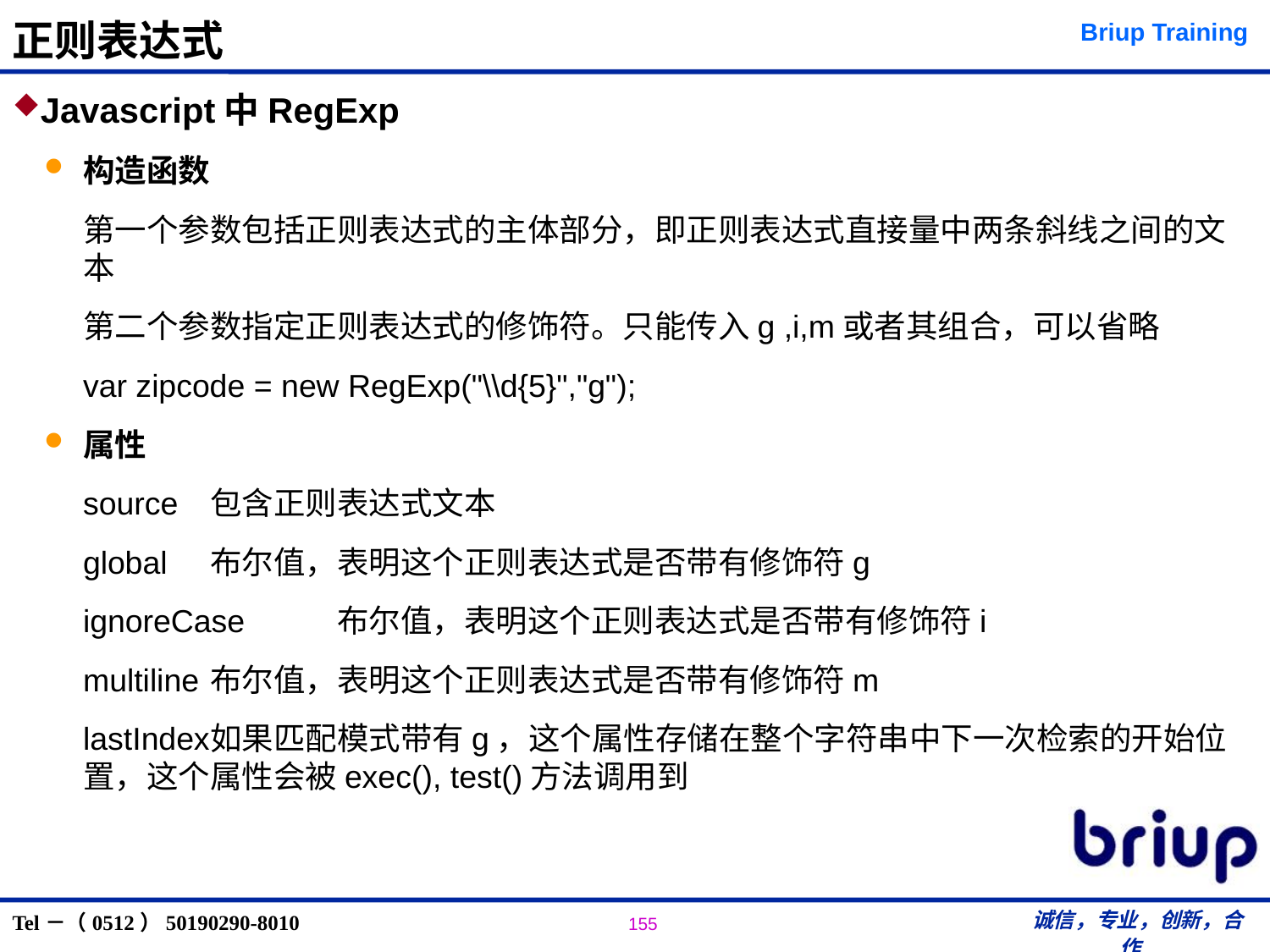

# 正则表达式
Javascript中RegExp
构造函数
	第一个参数包括正则表达式的主体部分，即正则表达式直接量中两条斜线之间的文本
	第二个参数指定正则表达式的修饰符。只能传入g ,i,m或者其组合，可以省略
	var zipcode = new RegExp("\\d{5}","g");
属性
	source	包含正则表达式文本
	global	布尔值，表明这个正则表达式是否带有修饰符g
	ignoreCase	布尔值，表明这个正则表达式是否带有修饰符i
	multiline	布尔值，表明这个正则表达式是否带有修饰符m
	lastIndex	如果匹配模式带有g，这个属性存储在整个字符串中下一次检索的开始位置，这个属性会被exec(), test()方法调用到